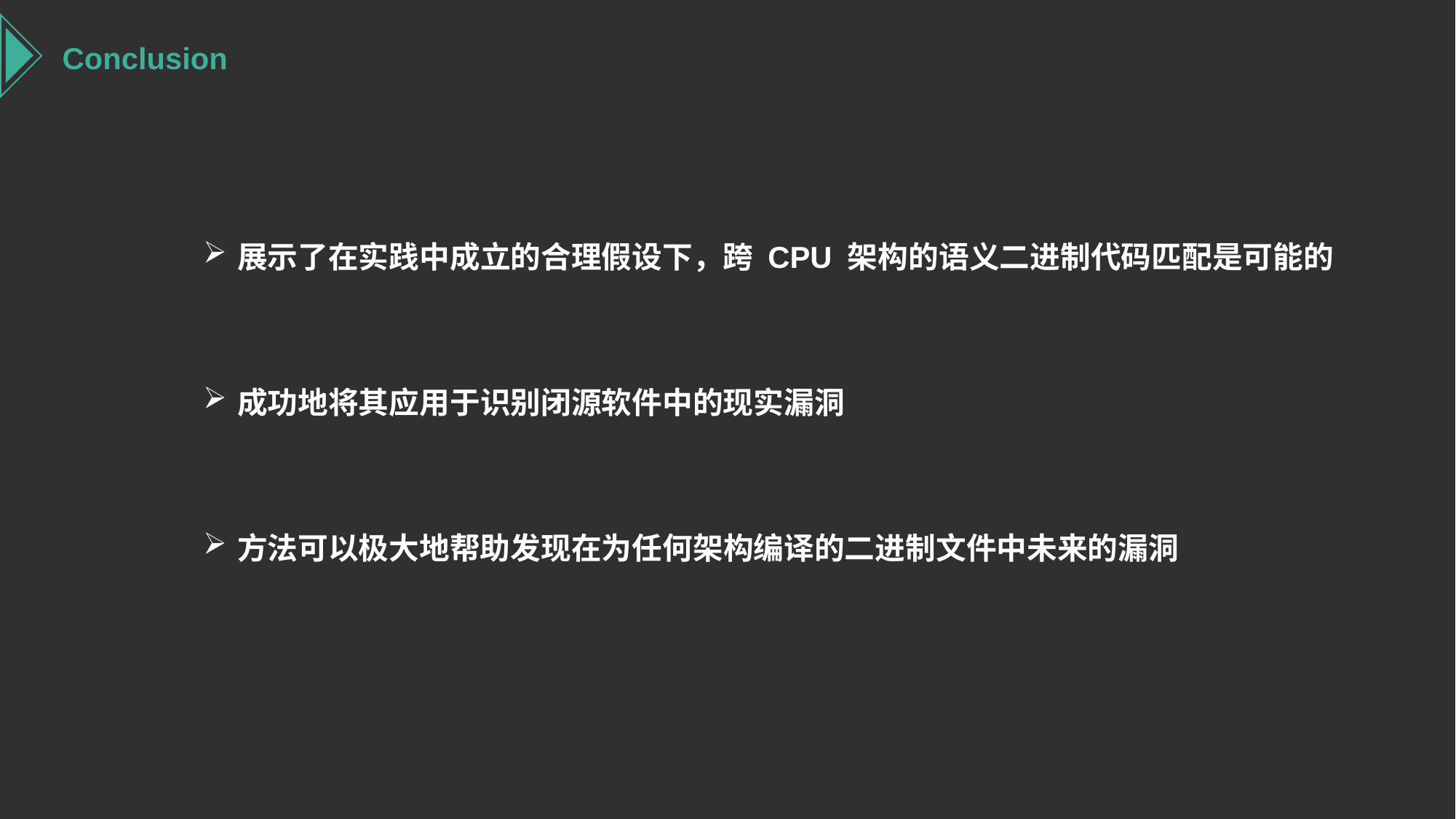

Conclusion

展示了在实践中成立的合理假设下，跨 CPU 架构的语义二进制代码匹配是可能的

成功地将其应用于识别闭源软件中的现实漏洞

方法可以极大地帮助发现在为任何架构编译的二进制文件中未来的漏洞